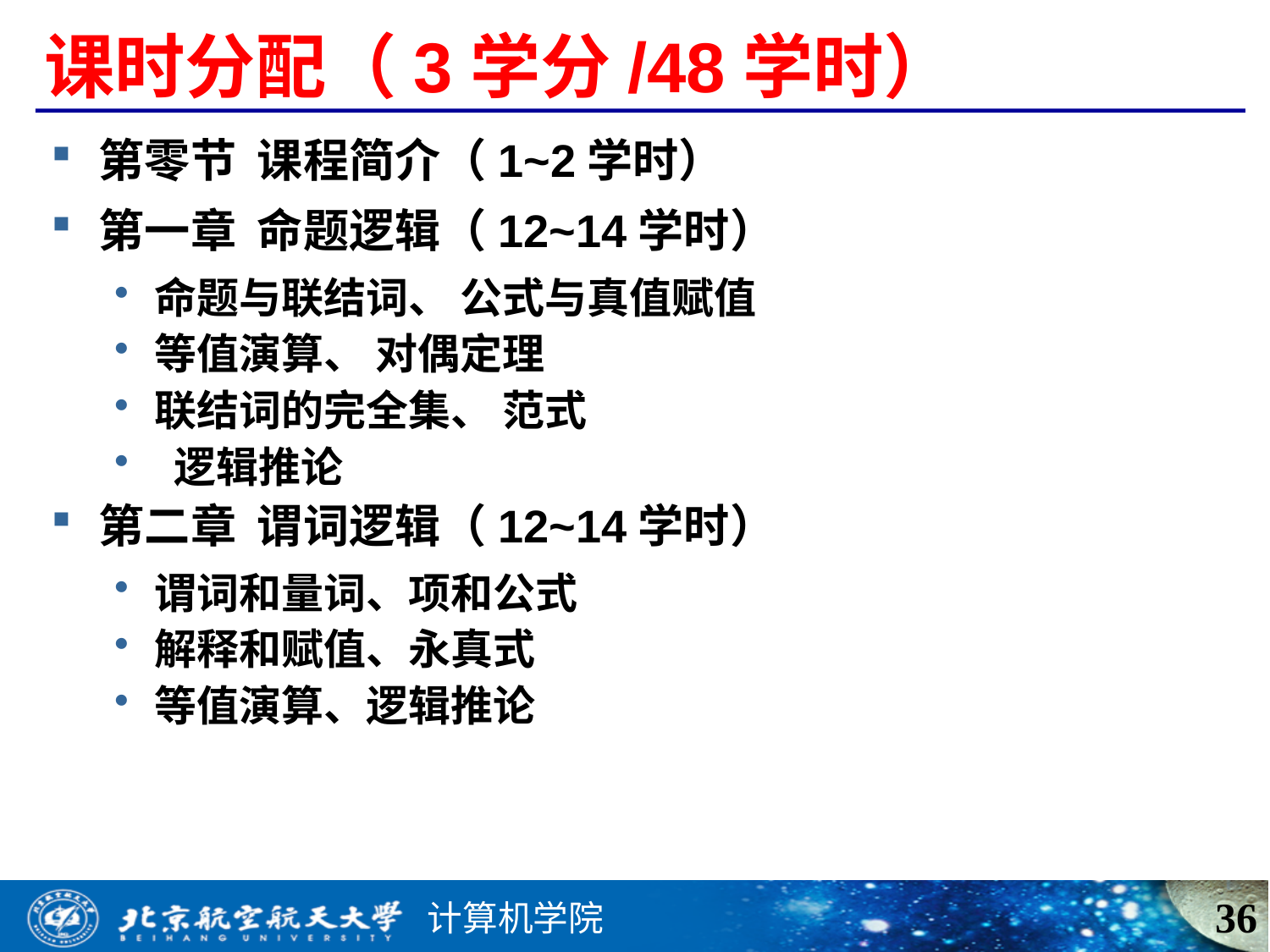

# 课时分配（3学分/48学时）
第零节  课程简介（1~2学时）
第一章  命题逻辑（12~14学时）
命题与联结词、 公式与真值赋值
等值演算、 对偶定理
联结词的完全集、 范式
 逻辑推论
第二章  谓词逻辑（12~14学时）
谓词和量词、项和公式
解释和赋值、永真式
等值演算、逻辑推论